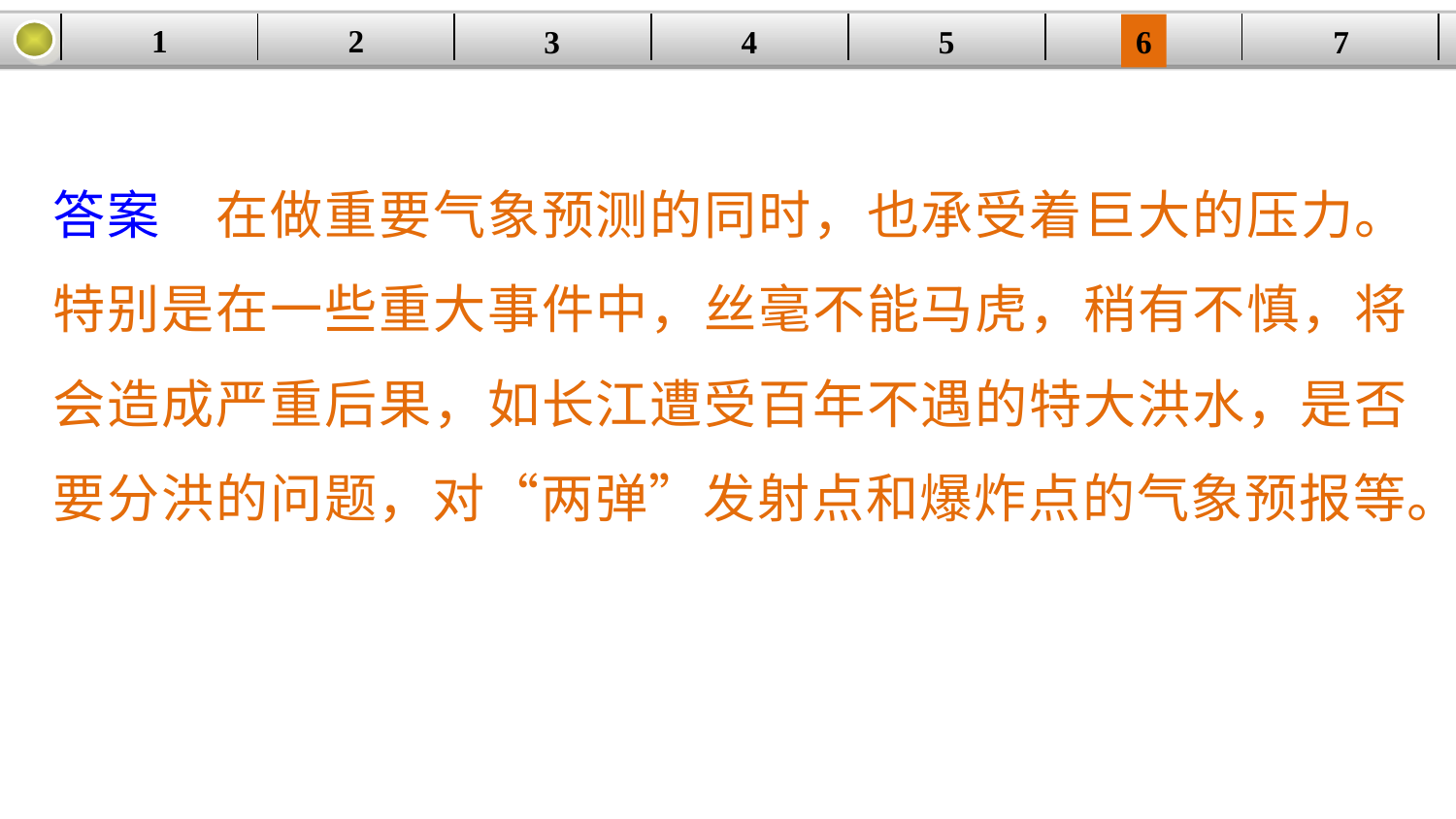

1
2
|  |  |  |  |  |  |  |
| --- | --- | --- | --- | --- | --- | --- |
3
4
5
6
7

答案　在做重要气象预测的同时，也承受着巨大的压力。特别是在一些重大事件中，丝毫不能马虎，稍有不慎，将会造成严重后果，如长江遭受百年不遇的特大洪水，是否要分洪的问题，对“两弹”发射点和爆炸点的气象预报等。